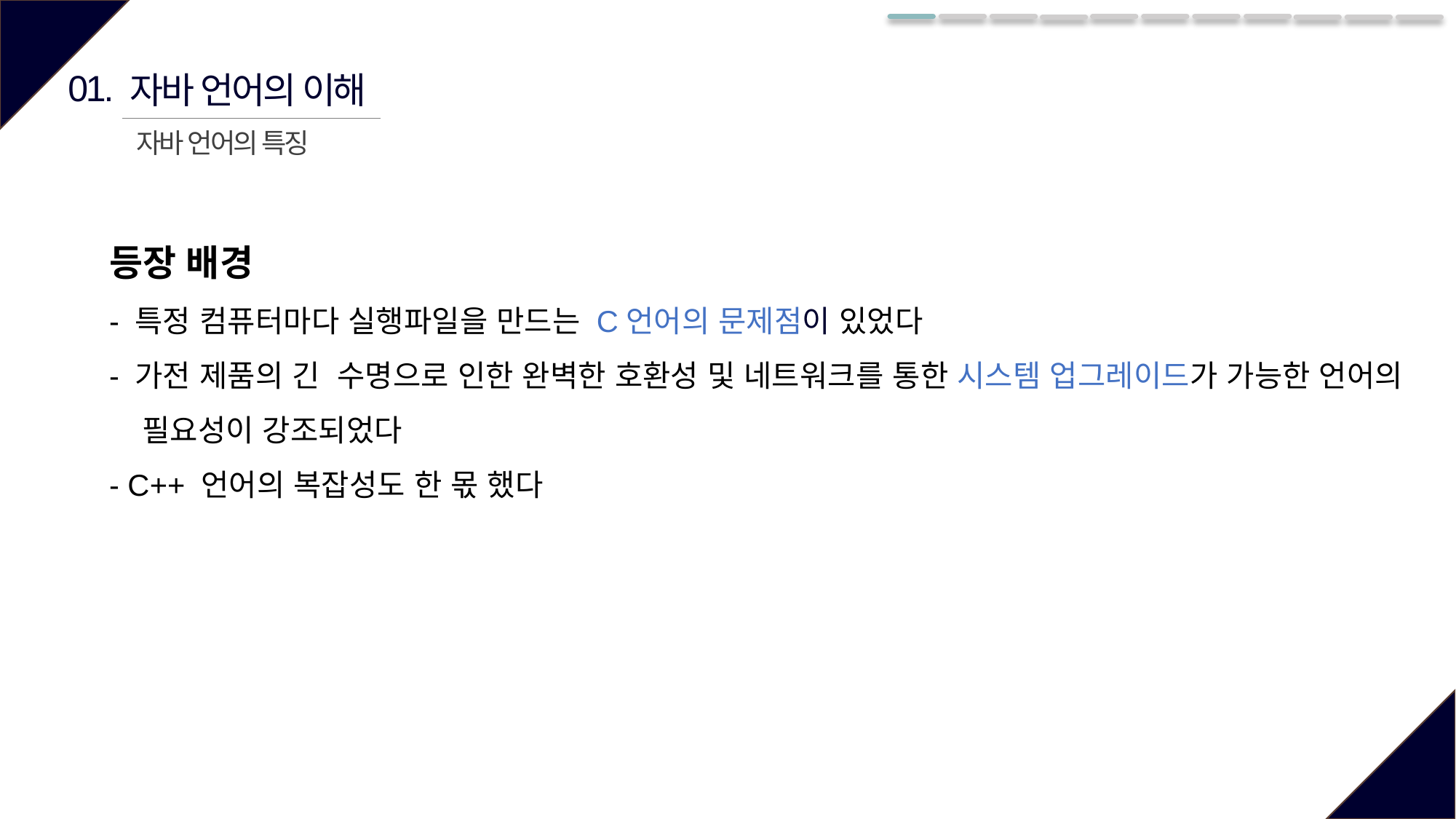

01.
자바 언어의 이해
자바 언어의 특징
등장 배경
- 특정 컴퓨터마다 실행파일을 만드는 C언어의 문제점이 있었다
- 가전 제품의 긴  수명으로 인한 완벽한 호환성 및 네트워크를 통한 시스템 업그레이드가 가능한 언어의
   필요성이 강조되었다
- C++ 언어의 복잡성도 한 몫 했다